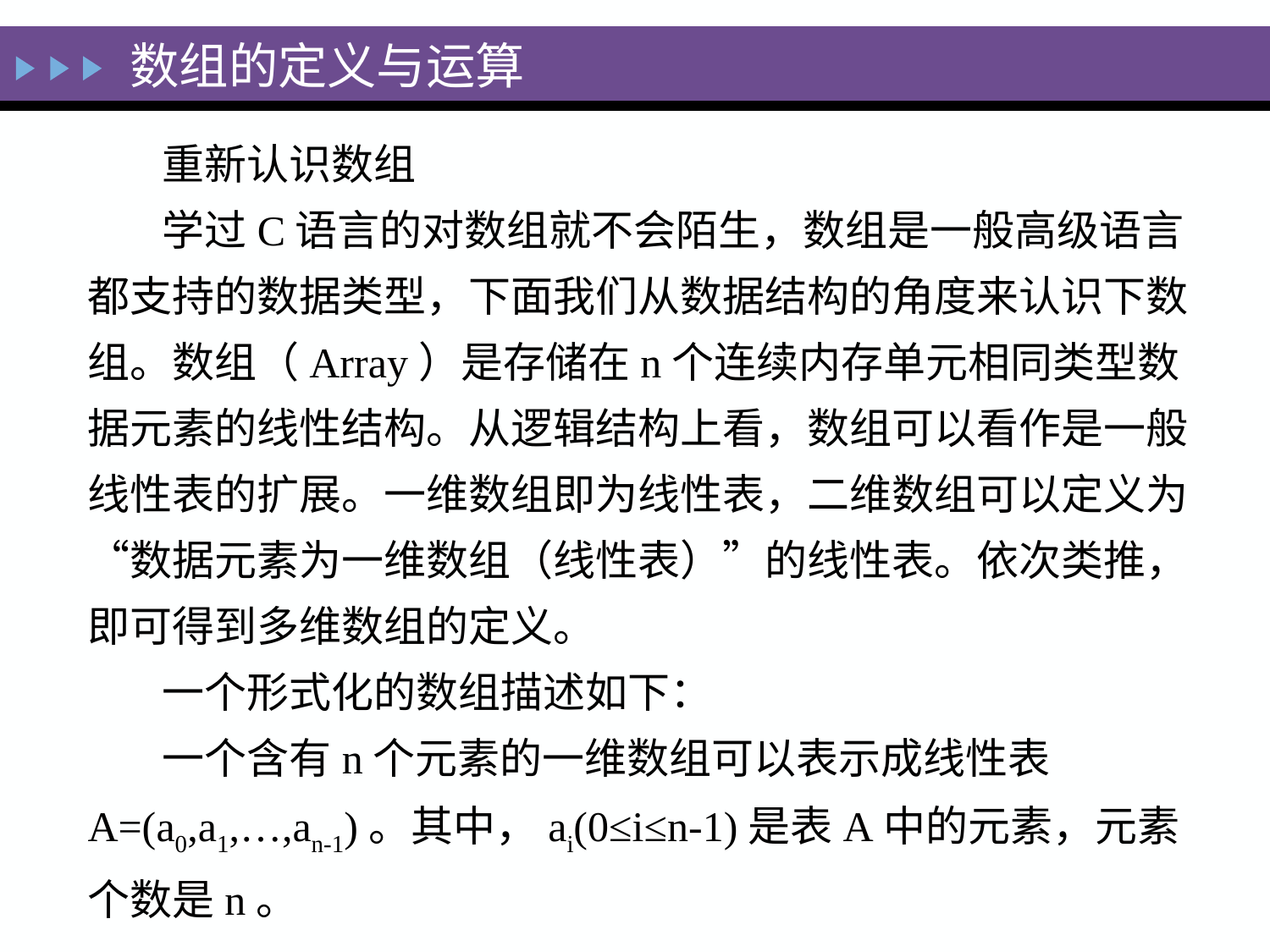

# 数组的定义与运算
重新认识数组
学过C语言的对数组就不会陌生，数组是一般高级语言都支持的数据类型，下面我们从数据结构的角度来认识下数组。数组（Array）是存储在n个连续内存单元相同类型数据元素的线性结构。从逻辑结构上看，数组可以看作是一般线性表的扩展。一维数组即为线性表，二维数组可以定义为“数据元素为一维数组（线性表）”的线性表。依次类推，即可得到多维数组的定义。
一个形式化的数组描述如下：
一个含有n个元素的一维数组可以表示成线性表A=(a0,a1,…,an-1)。其中，ai(0≤i≤n-1)是表A中的元素，元素个数是n。